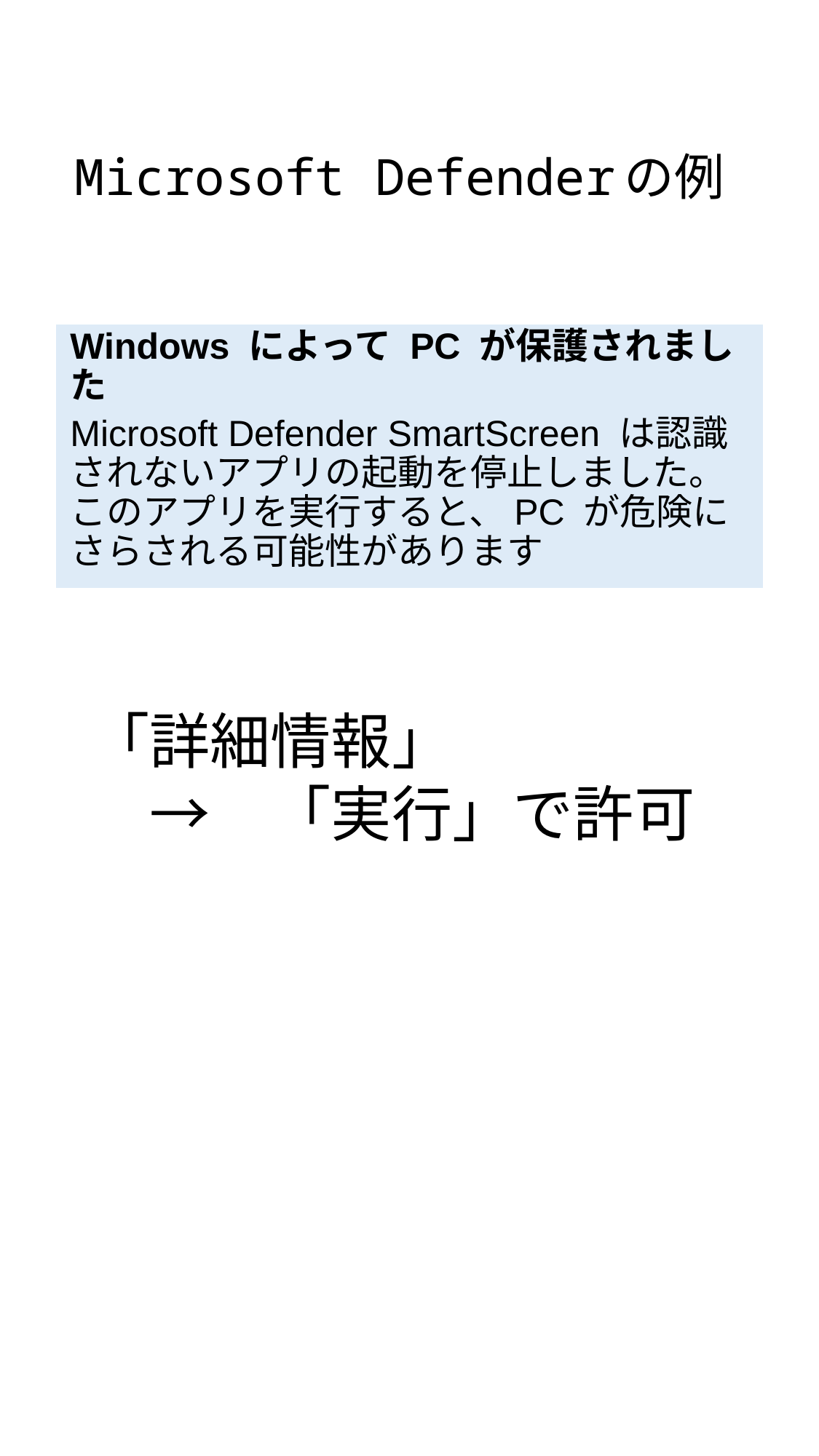

# Microsoft Defenderの例
Windows によって PC が保護されました
Microsoft Defender SmartScreen は認識されないアプリの起動を停止しました。このアプリを実行すると、PC が危険にさらされる可能性があります
「詳細情報」
　→　「実行」で許可